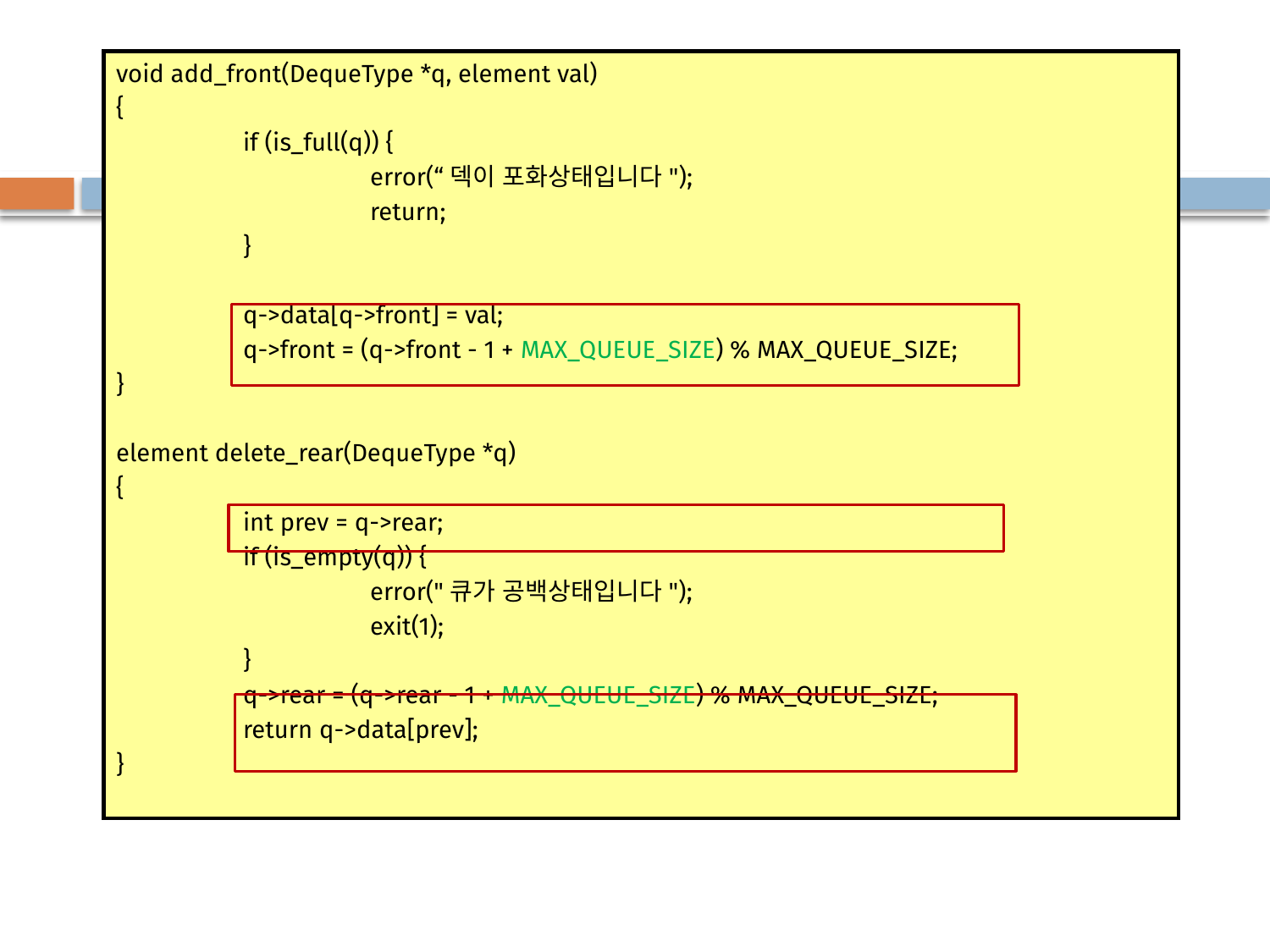

# 프로그램
void add_front(DequeType *q, element val)
{
	if (is_full(q)) {
		error(“덱이 포화상태입니다");
		return;
	}

	q->data[q->front] = val;
	q->front = (q->front - 1 + MAX_QUEUE_SIZE) % MAX_QUEUE_SIZE;
}

element delete_rear(DequeType *q)
{
	int prev = q->rear;
	if (is_empty(q)) {
		error("큐가 공백상태입니다");
		exit(1);
	}
	q->rear = (q->rear - 1 + MAX_QUEUE_SIZE) % MAX_QUEUE_SIZE;
	return q->data[prev];
}